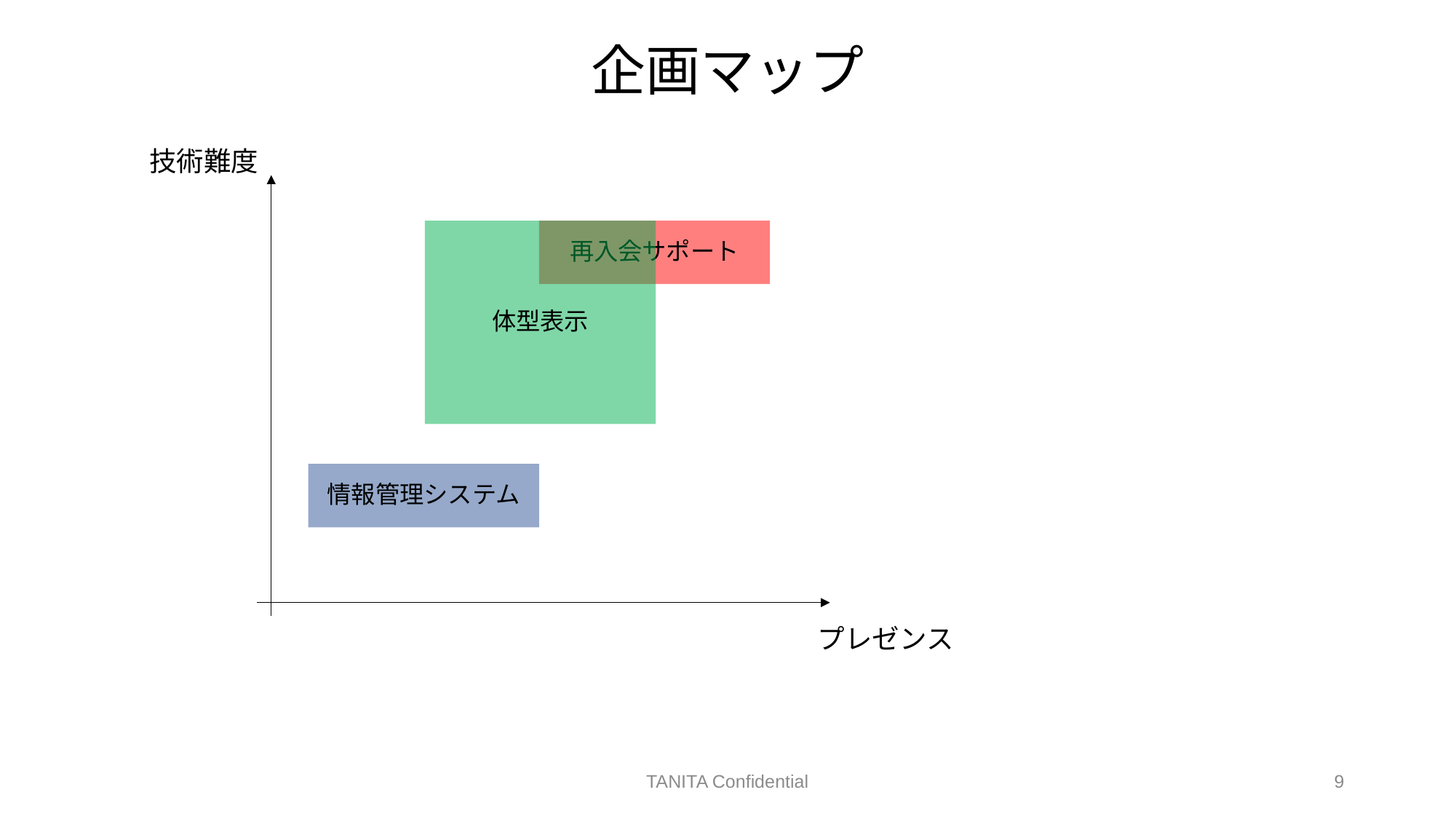

# 企画マップ
技術難度
体型表示
再入会サポート
情報管理システム
プレゼンス
TANITA Confidential
9